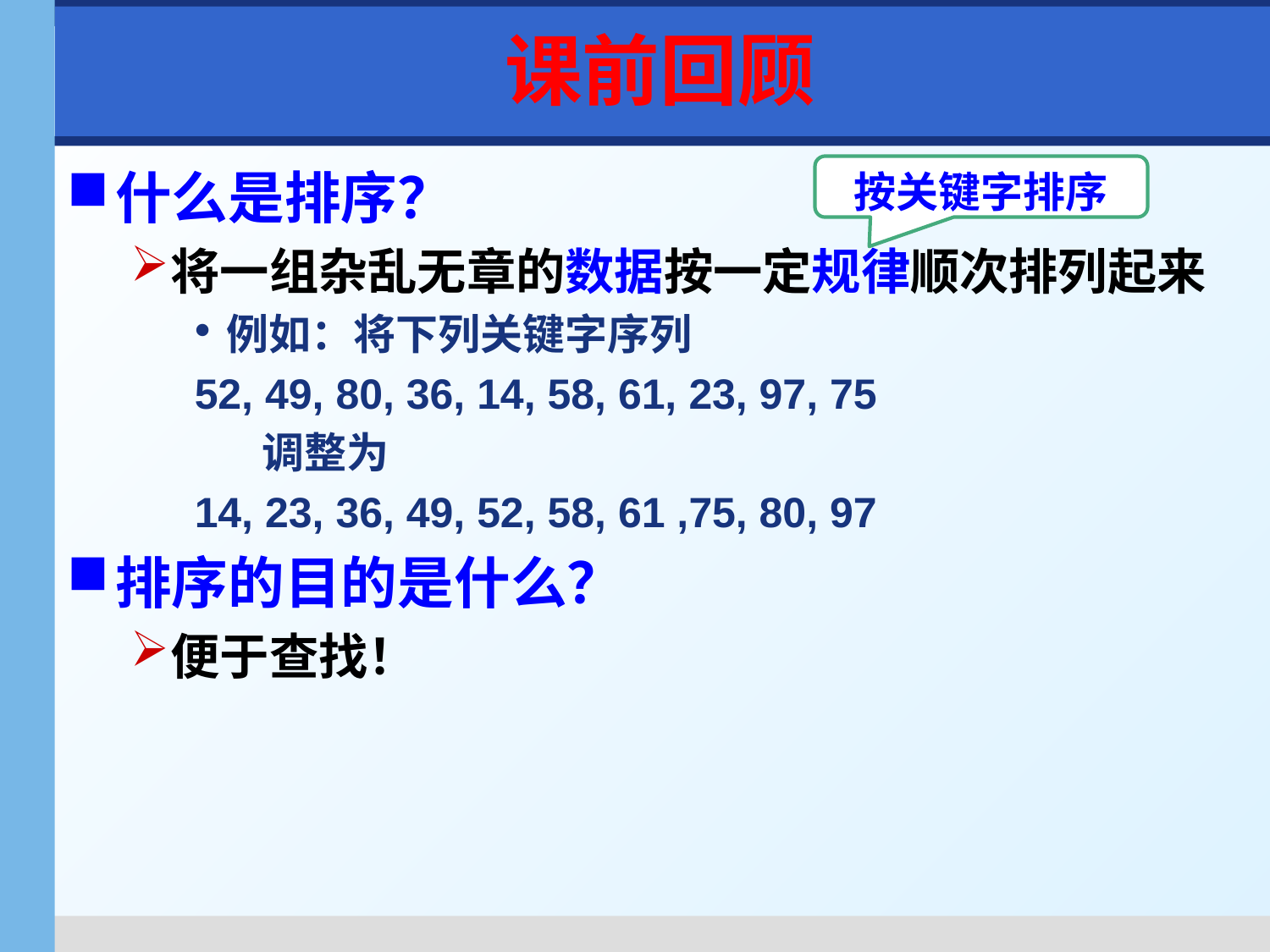

课前回顾
按关键字排序
什么是排序？
将一组杂乱无章的数据按一定规律顺次排列起来
例如：将下列关键字序列
52, 49, 80, 36, 14, 58, 61, 23, 97, 75
      调整为
14, 23, 36, 49, 52, 58, 61 ,75, 80, 97
排序的目的是什么？
便于查找！